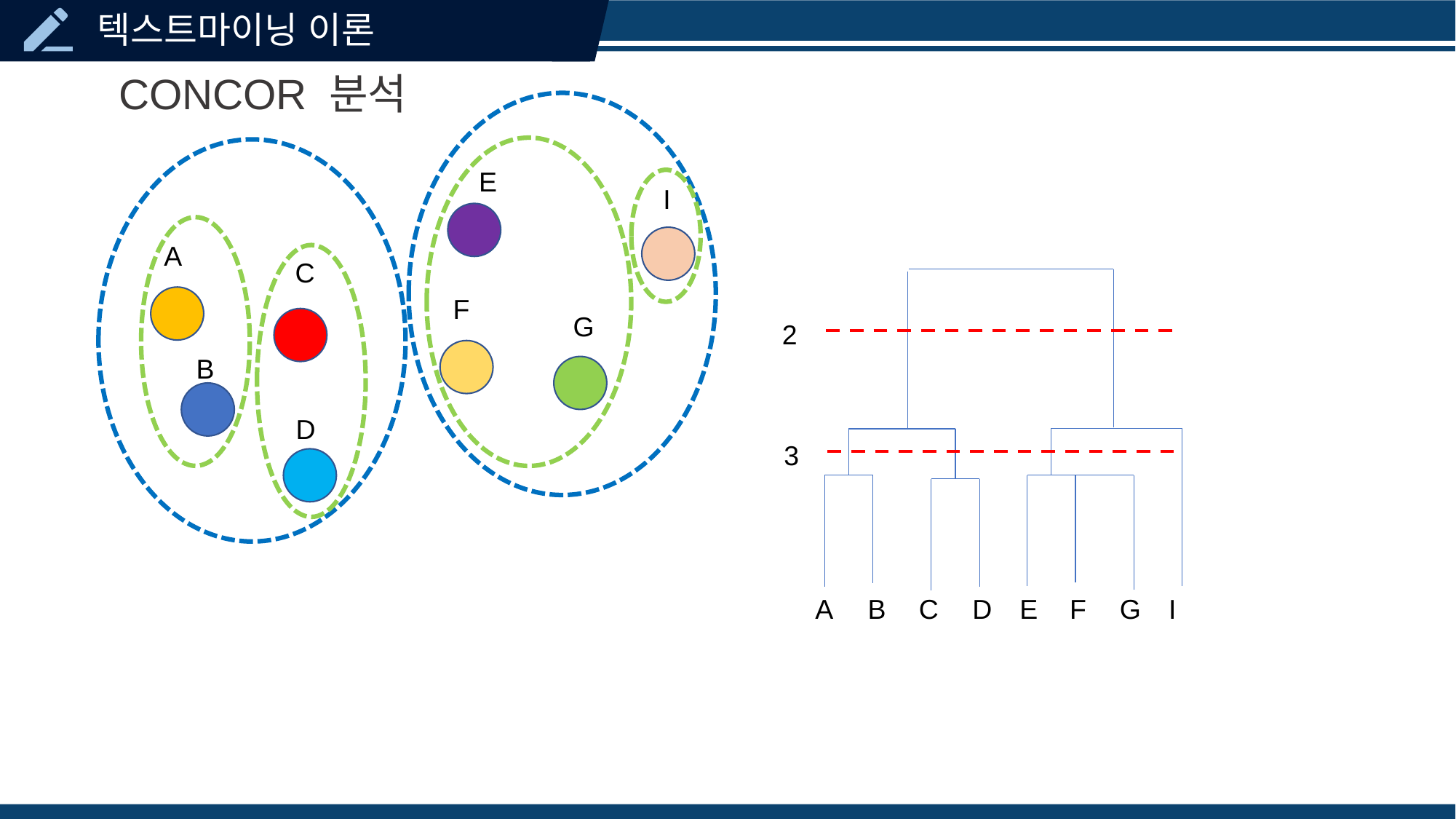

CONCOR 분석

E

I

A

C
F

G

2

B

D
3

A
B
C
D
E
F
G
I